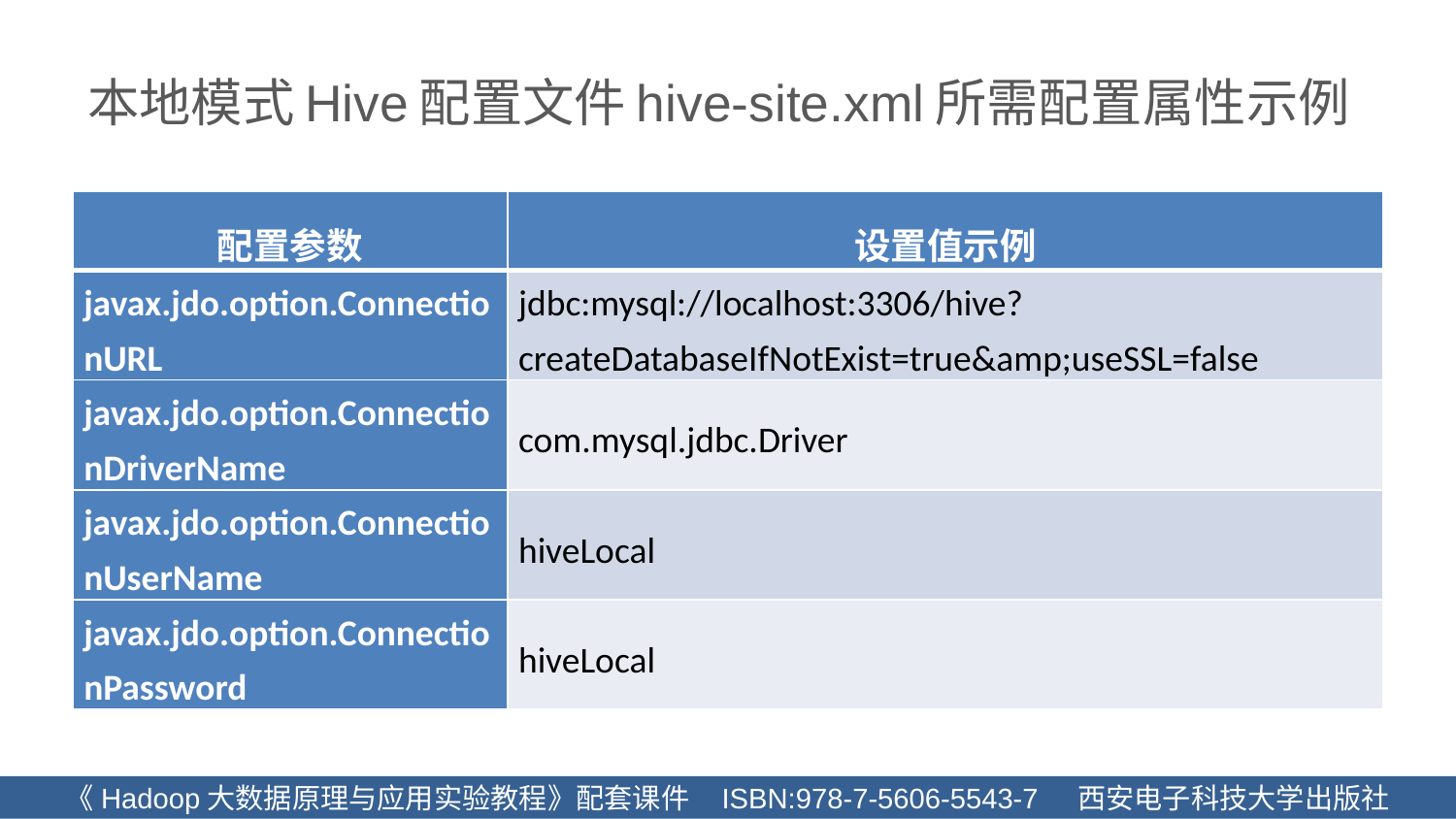

# 本地模式Hive配置文件hive-site.xml所需配置属性示例
| 配置参数 | 设置值示例 |
| --- | --- |
| javax.jdo.option.ConnectionURL | jdbc:mysql://localhost:3306/hive?createDatabaseIfNotExist=true&amp;useSSL=false |
| javax.jdo.option.ConnectionDriverName | com.mysql.jdbc.Driver |
| javax.jdo.option.ConnectionUserName | hiveLocal |
| javax.jdo.option.ConnectionPassword | hiveLocal |